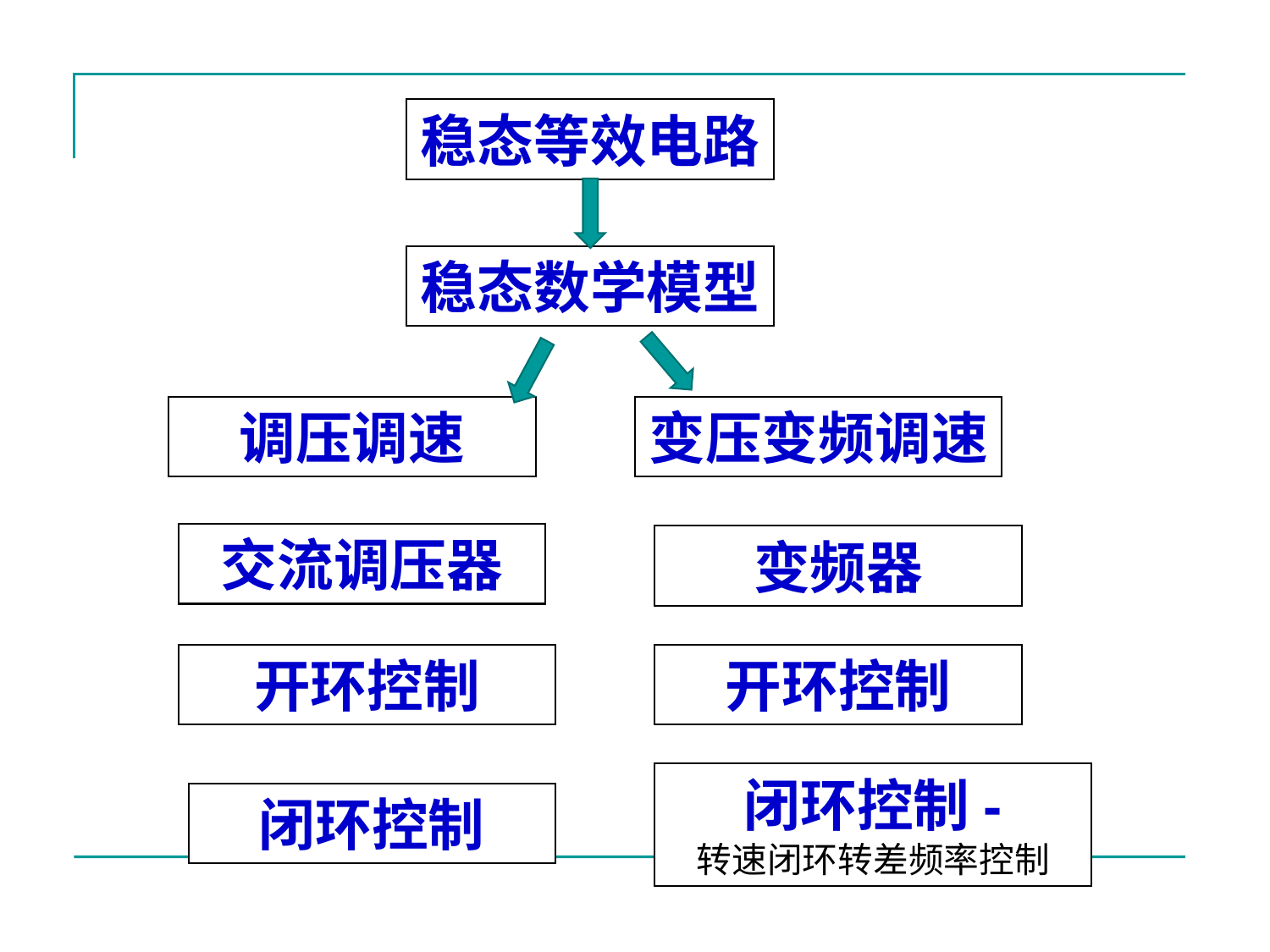

稳态等效电路

稳态数学模型

调压调速
变压变频调速
交流调压器
变频器
开环控制
开环控制
闭环控制-
转速闭环转差频率控制
闭环控制